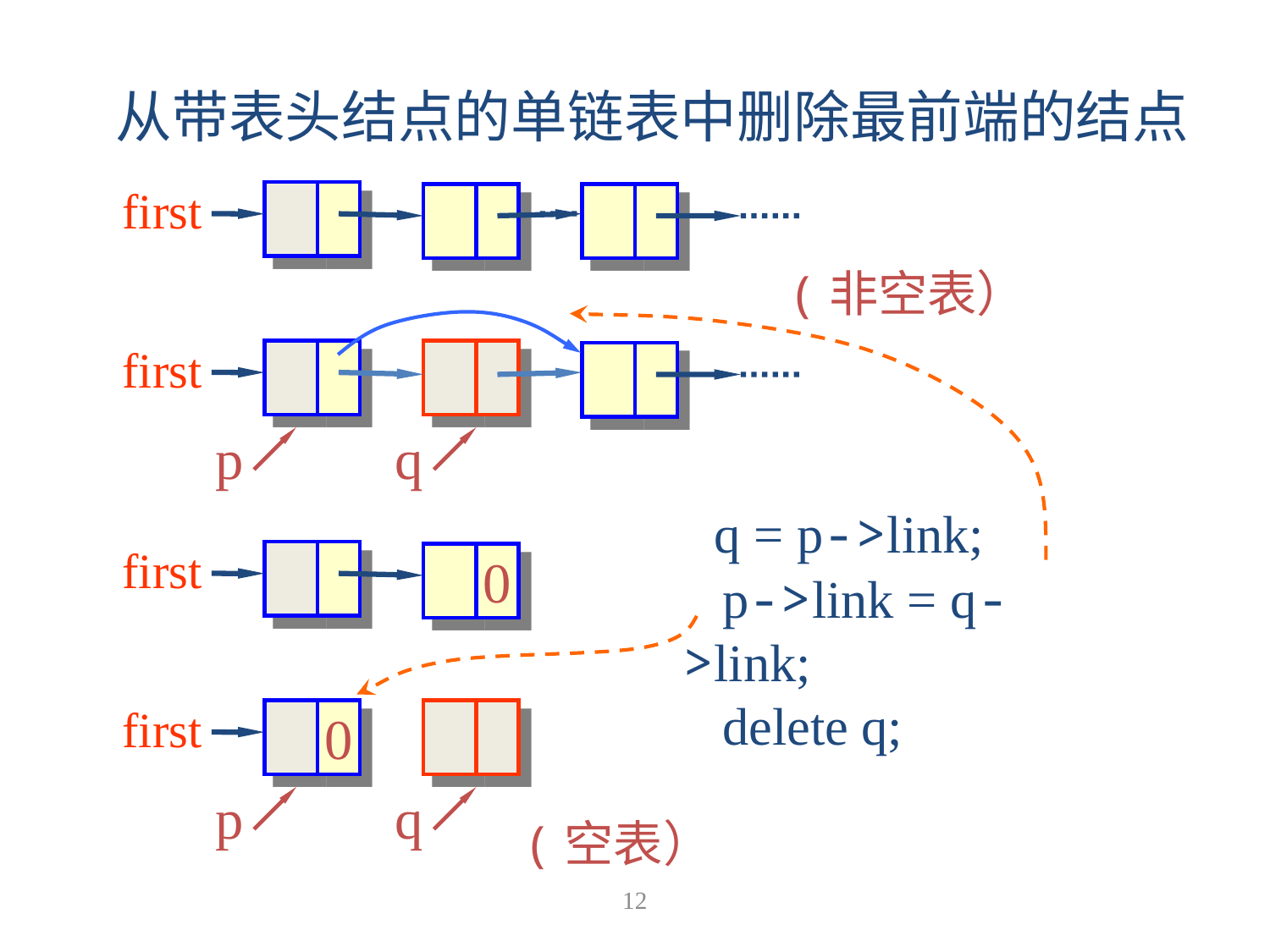

从带表头结点的单链表中删除最前端的结点
first

first

p
q

first

0

first

0

p
q

(非空表）

  q = p->link;
   p->link = q->link;
   delete q;

(空表）
12